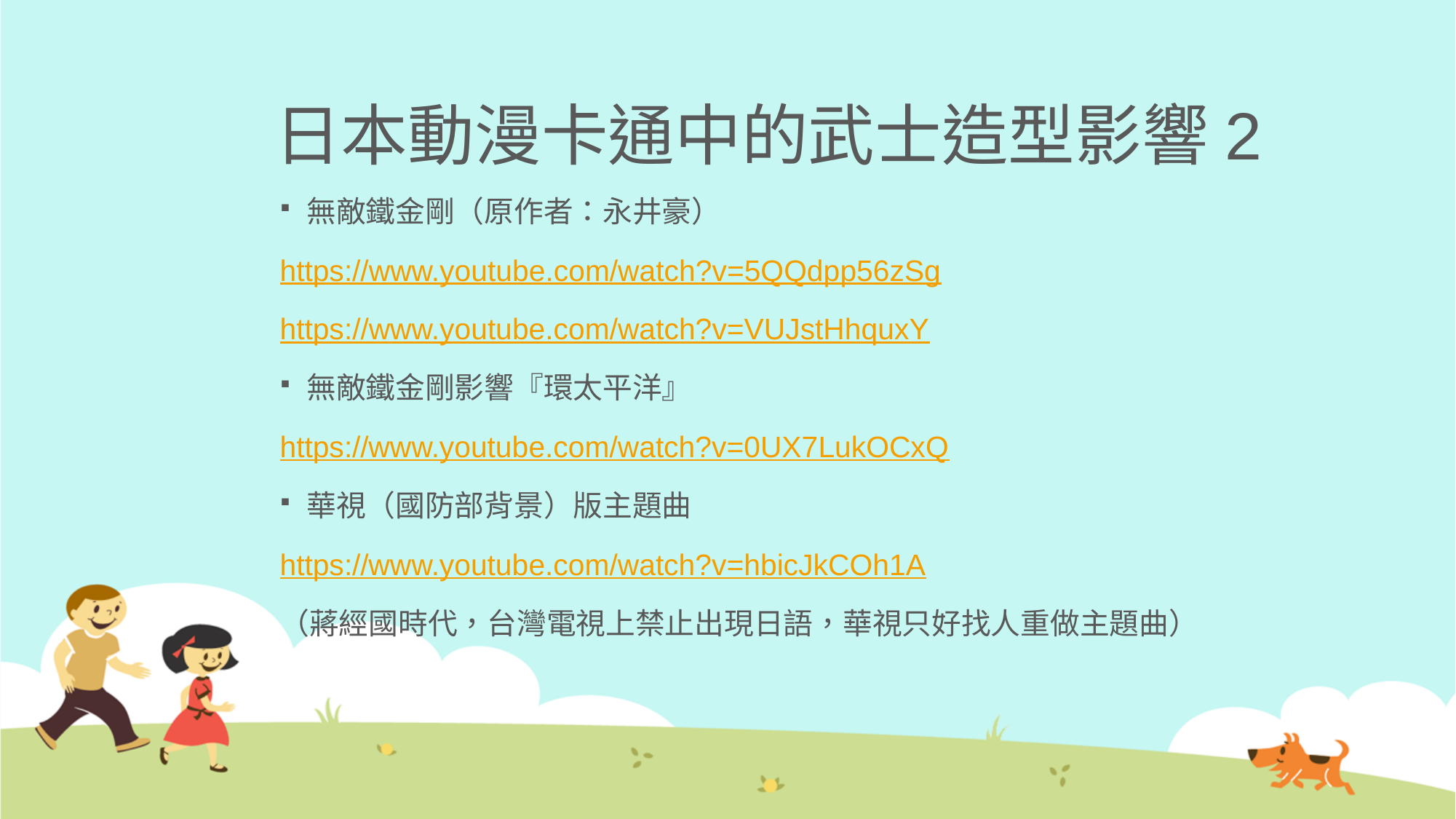

# 日本動漫卡通中的武士造型影響2
無敵鐵金剛（原作者：永井豪）
https://www.youtube.com/watch?v=5QQdpp56zSg
https://www.youtube.com/watch?v=VUJstHhquxY
無敵鐵金剛影響『環太平洋』
https://www.youtube.com/watch?v=0UX7LukOCxQ
華視（國防部背景）版主題曲
https://www.youtube.com/watch?v=hbicJkCOh1A
（蔣經國時代，台灣電視上禁止出現日語，華視只好找人重做主題曲）